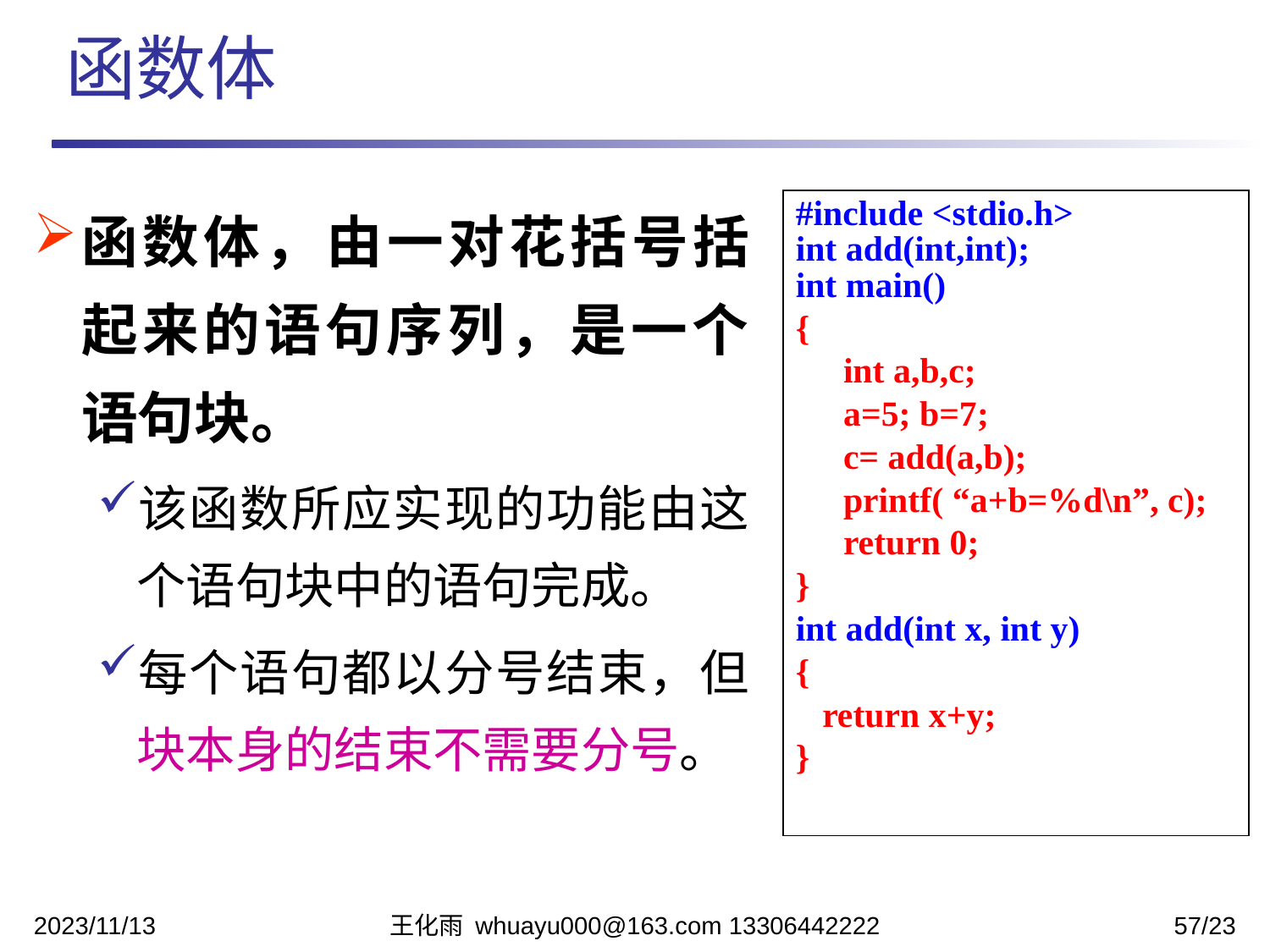

函数体
函数体，由一对花括号括起来的语句序列，是一个语句块。
该函数所应实现的功能由这个语句块中的语句完成。
每个语句都以分号结束，但块本身的结束不需要分号。
#include <stdio.h>
int add(int,int);
int main()
{
	int a,b,c;
 	a=5; b=7;
 	c= add(a,b);
	printf( “a+b=%d\n”, c);
	return 0;
}
int add(int x, int y)
{
   return x+y;
}
2023/11/13
王化雨 whuayu000@163.com 13306442222
57/23